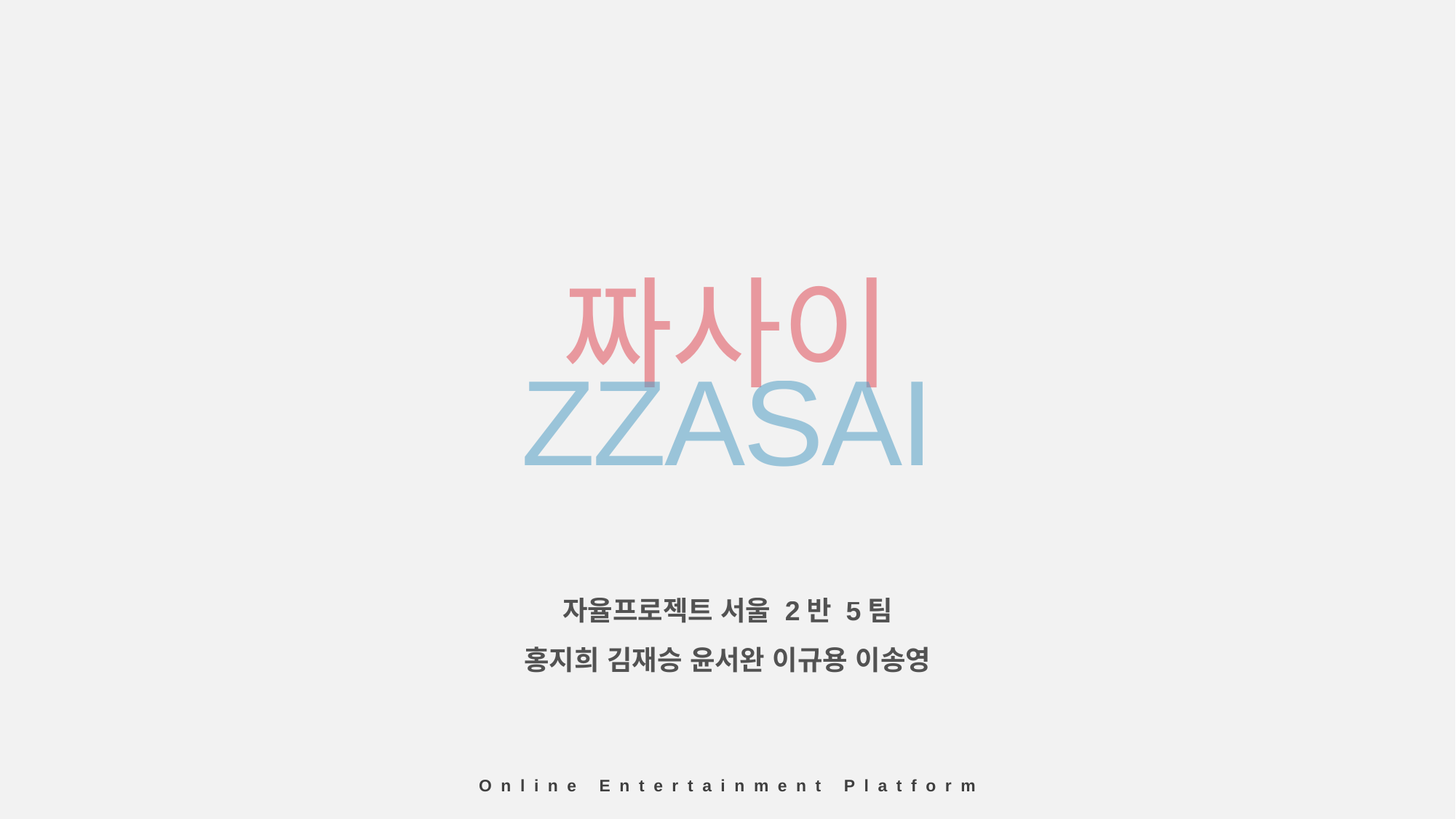

짜사이
ZZASAI
2020.01.01
자율프로젝트 서울 2반 5팀
홍지희 김재승 윤서완 이규용 이송영
Online Entertainment Platform